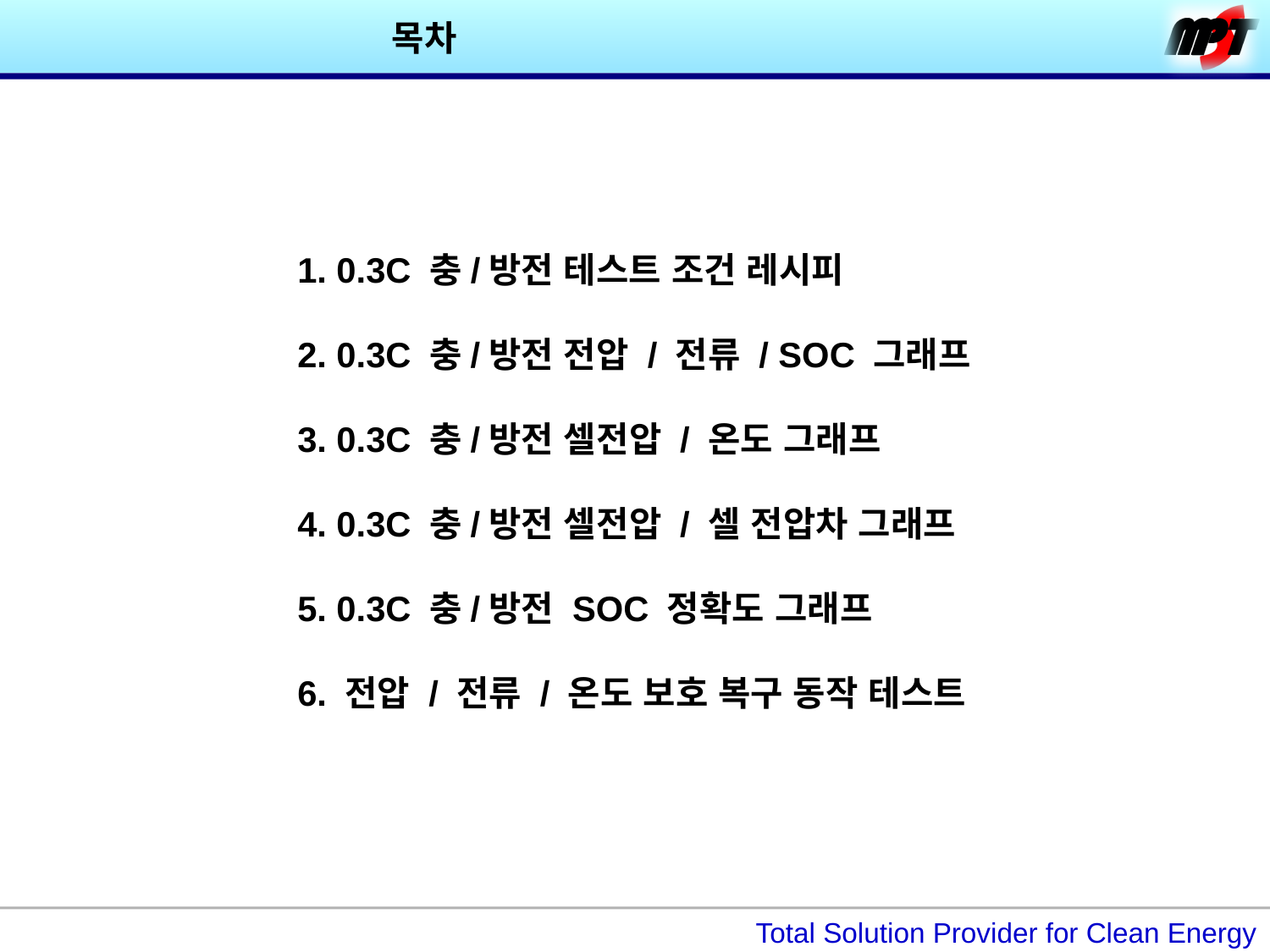

목차

1. 0.3C 충/방전 테스트 조건 레시피
2. 0.3C 충/방전 전압 / 전류 / SOC 그래프
3. 0.3C 충/방전 셀전압 / 온도 그래프
4. 0.3C 충/방전 셀전압 / 셀 전압차 그래프
5. 0.3C 충/방전 SOC 정확도 그래프
6. 전압 / 전류 / 온도 보호 복구 동작 테스트